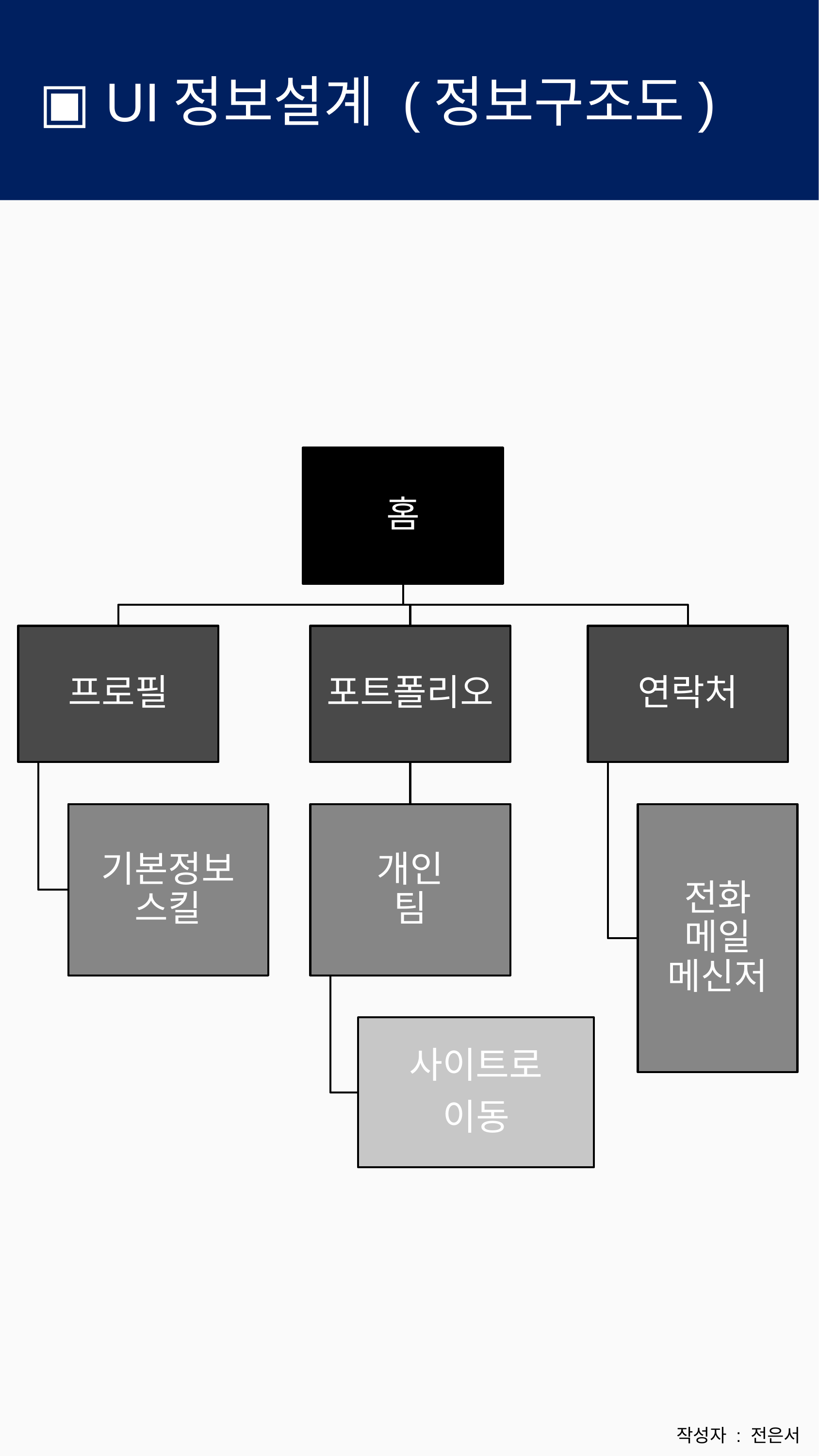

▣ UI정보설계 (정보구조도)
홈
프로필
기본정보
스킬
포트폴리오
개인
팀
사이트로
이동
연락처
전화
메일
메신저
작성자 : 전은서